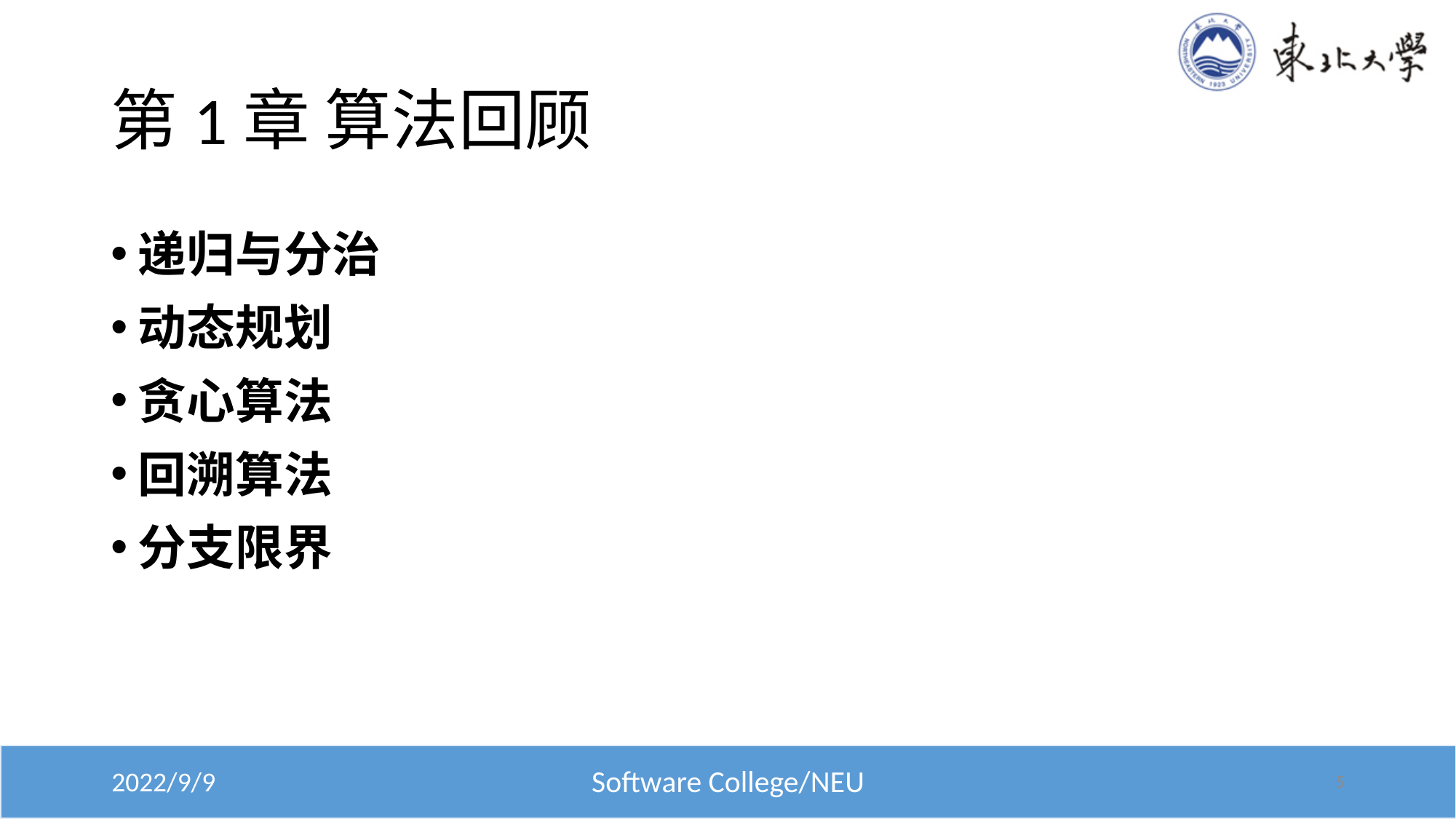

# 第1章 算法回顾
递归与分治
动态规划
贪心算法
回溯算法
分支限界